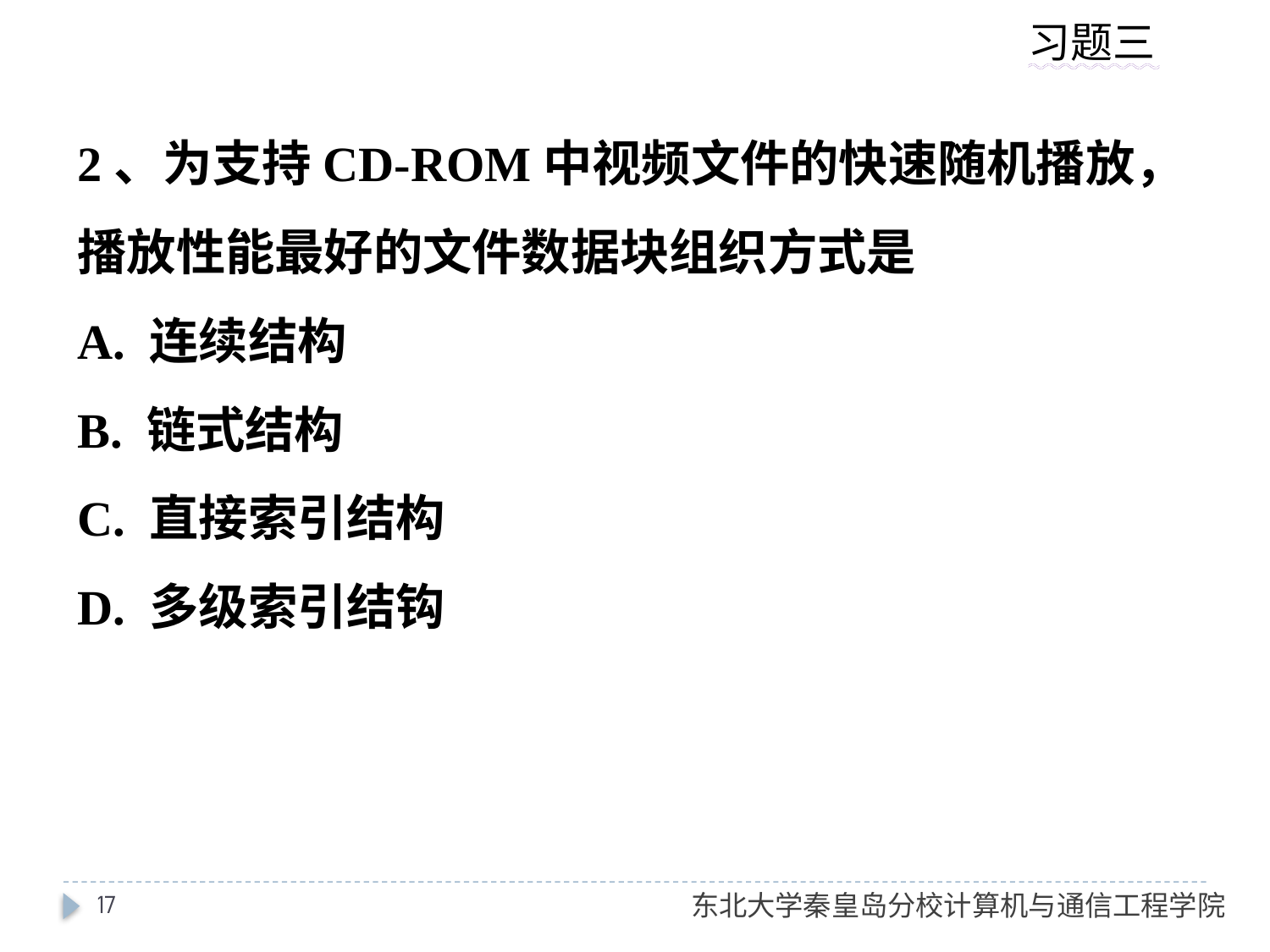

2、为支持CD-ROM中视频文件的快速随机播放，播放性能最好的文件数据块组织方式是
A. 连续结构
B. 链式结构
C. 直接索引结构
D. 多级索引结钩
17